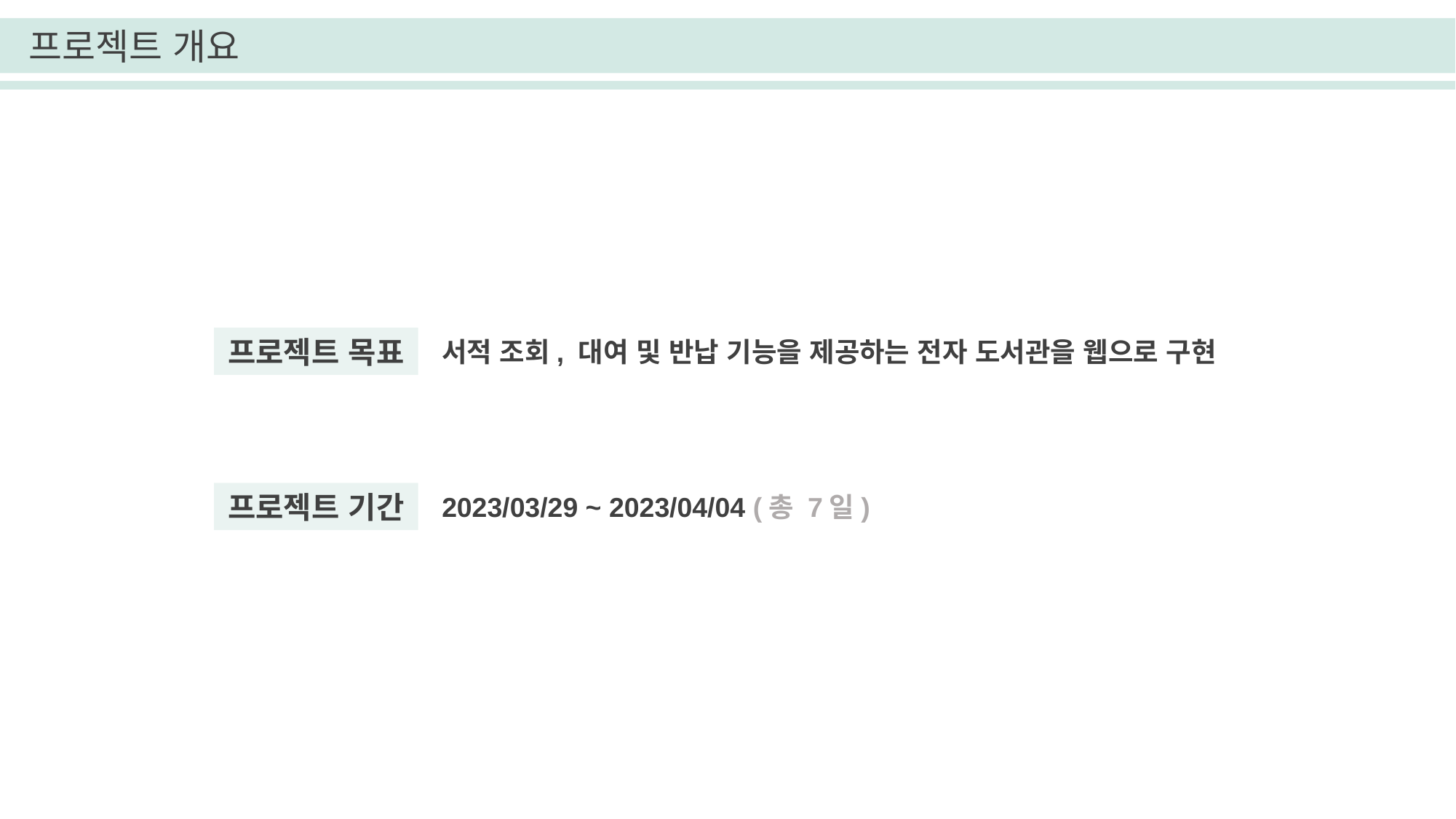

프로젝트 개요
프로젝트 목표
서적 조회, 대여 및 반납 기능을 제공하는 전자 도서관을 웹으로 구현
프로젝트 기간
2023/03/29 ~ 2023/04/04 (총 7일)